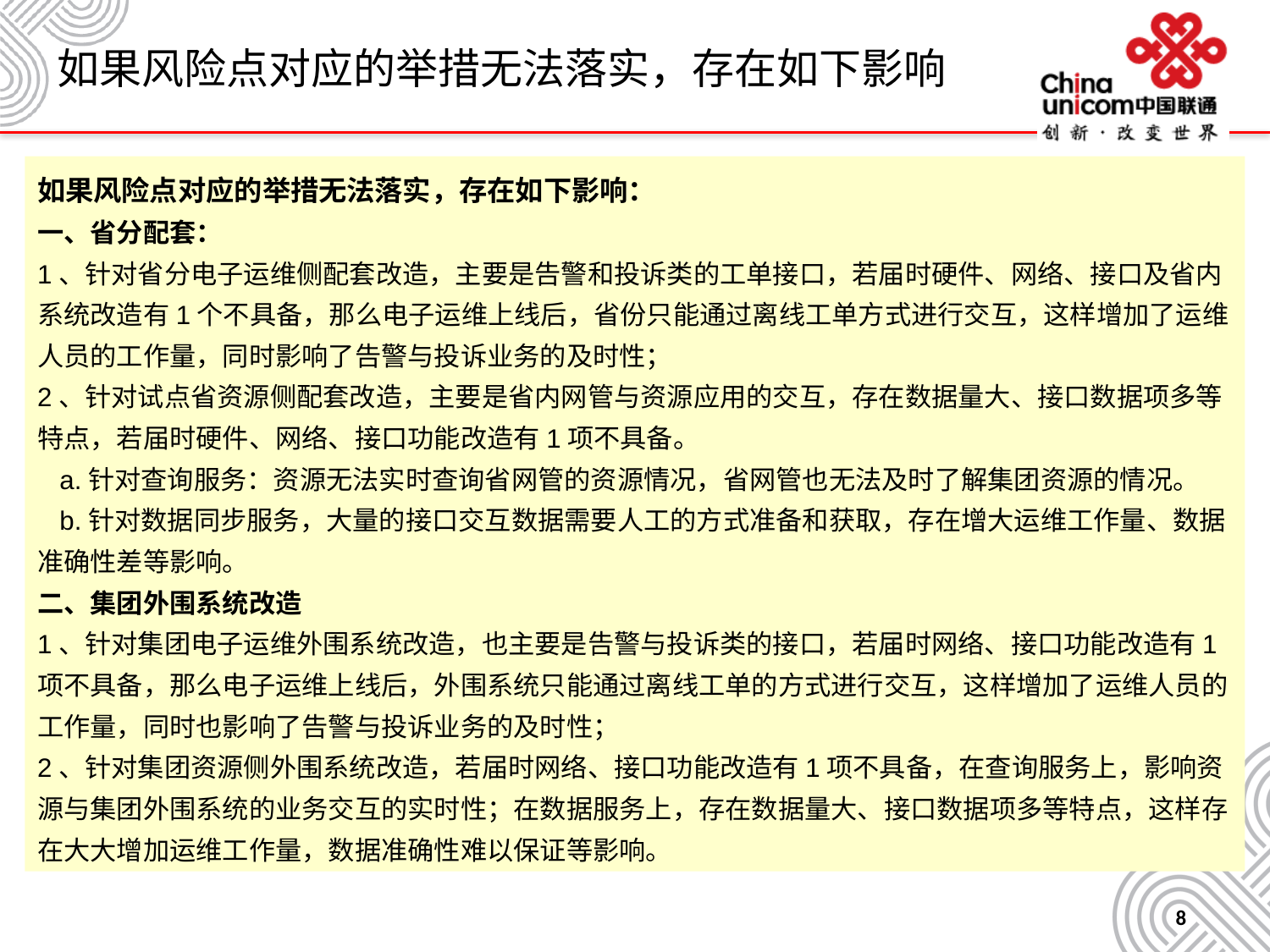

如果风险点对应的举措无法落实，存在如下影响
如果风险点对应的举措无法落实，存在如下影响：
一、省分配套：
1、针对省分电子运维侧配套改造，主要是告警和投诉类的工单接口，若届时硬件、网络、接口及省内系统改造有1个不具备，那么电子运维上线后，省份只能通过离线工单方式进行交互，这样增加了运维人员的工作量，同时影响了告警与投诉业务的及时性；
2、针对试点省资源侧配套改造，主要是省内网管与资源应用的交互，存在数据量大、接口数据项多等特点，若届时硬件、网络、接口功能改造有1项不具备。
   a.针对查询服务：资源无法实时查询省网管的资源情况，省网管也无法及时了解集团资源的情况。
   b.针对数据同步服务，大量的接口交互数据需要人工的方式准备和获取，存在增大运维工作量、数据准确性差等影响。
二、集团外围系统改造
1、针对集团电子运维外围系统改造，也主要是告警与投诉类的接口，若届时网络、接口功能改造有1项不具备，那么电子运维上线后，外围系统只能通过离线工单的方式进行交互，这样增加了运维人员的工作量，同时也影响了告警与投诉业务的及时性；
2、针对集团资源侧外围系统改造，若届时网络、接口功能改造有1项不具备，在查询服务上，影响资源与集团外围系统的业务交互的实时性；在数据服务上，存在数据量大、接口数据项多等特点，这样存在大大增加运维工作量，数据准确性难以保证等影响。
8